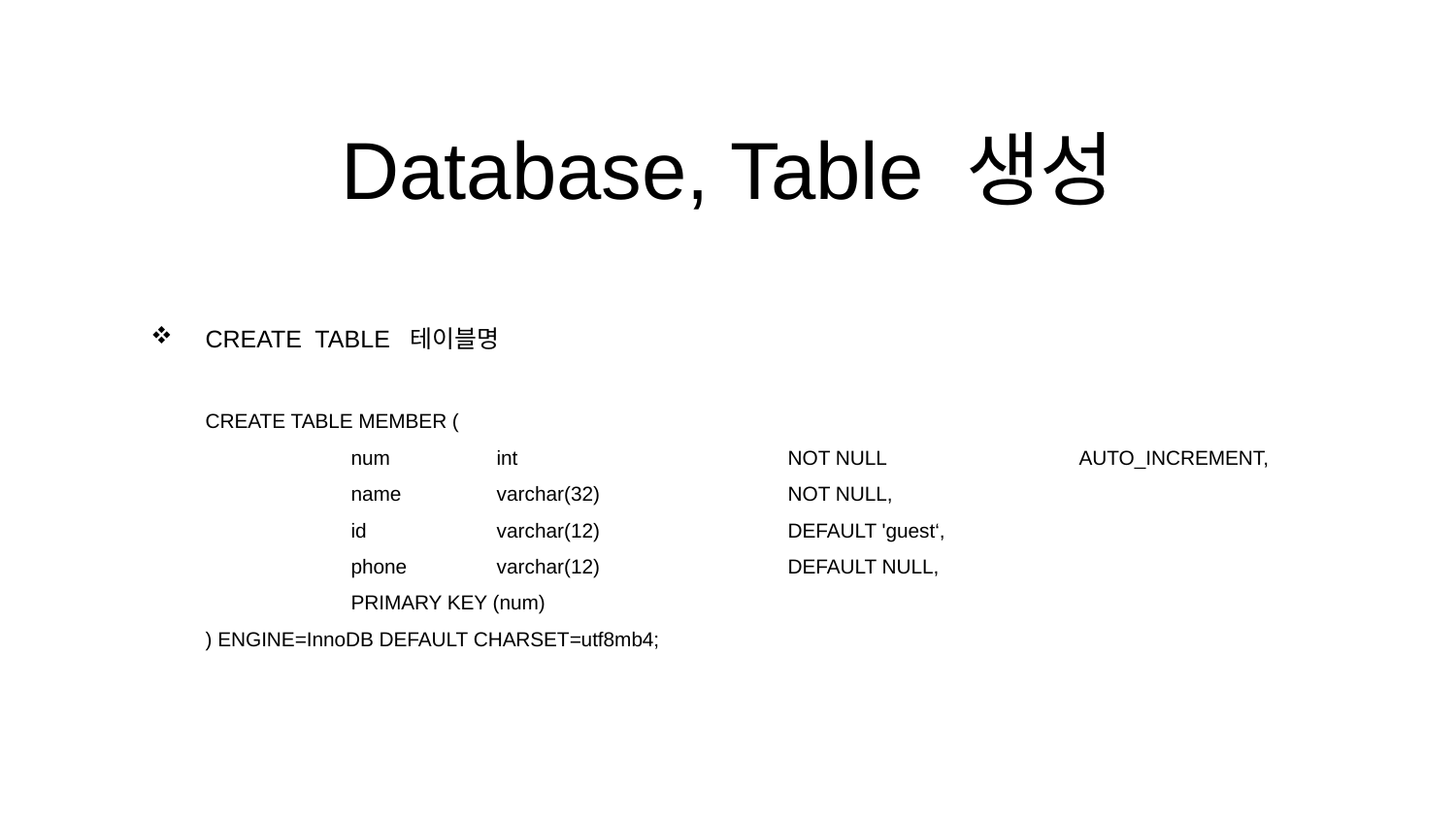

Database, Table 생성
CREATE  TABLE  테이블명
CREATE TABLE MEMBER (
	num	int		NOT NULL		AUTO_INCREMENT,
  	name 	varchar(32) 		NOT NULL,
  	id 	varchar(12) 		DEFAULT 'guest‘,
  	phone	varchar(12) 		DEFAULT NULL,
  	PRIMARY KEY (num)
) ENGINE=InnoDB DEFAULT CHARSET=utf8mb4;